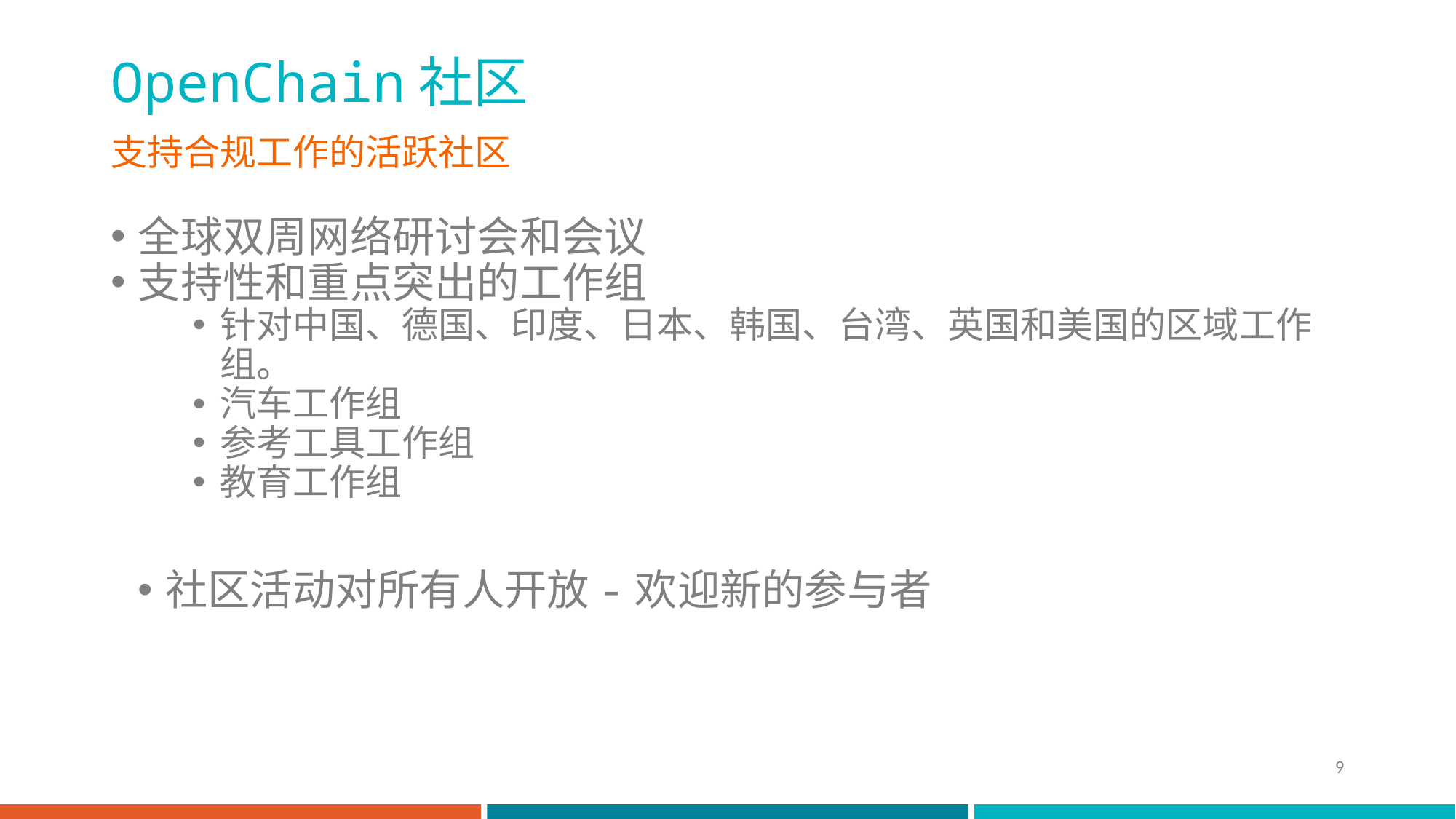

# OpenChain社区
支持合规工作的活跃社区
全球双周网络研讨会和会议
支持性和重点突出的工作组
针对中国、德国、印度、日本、韩国、台湾、英国和美国的区域工作组。
汽车工作组
参考工具工作组
教育工作组

社区活动对所有人开放-欢迎新的参与者

9